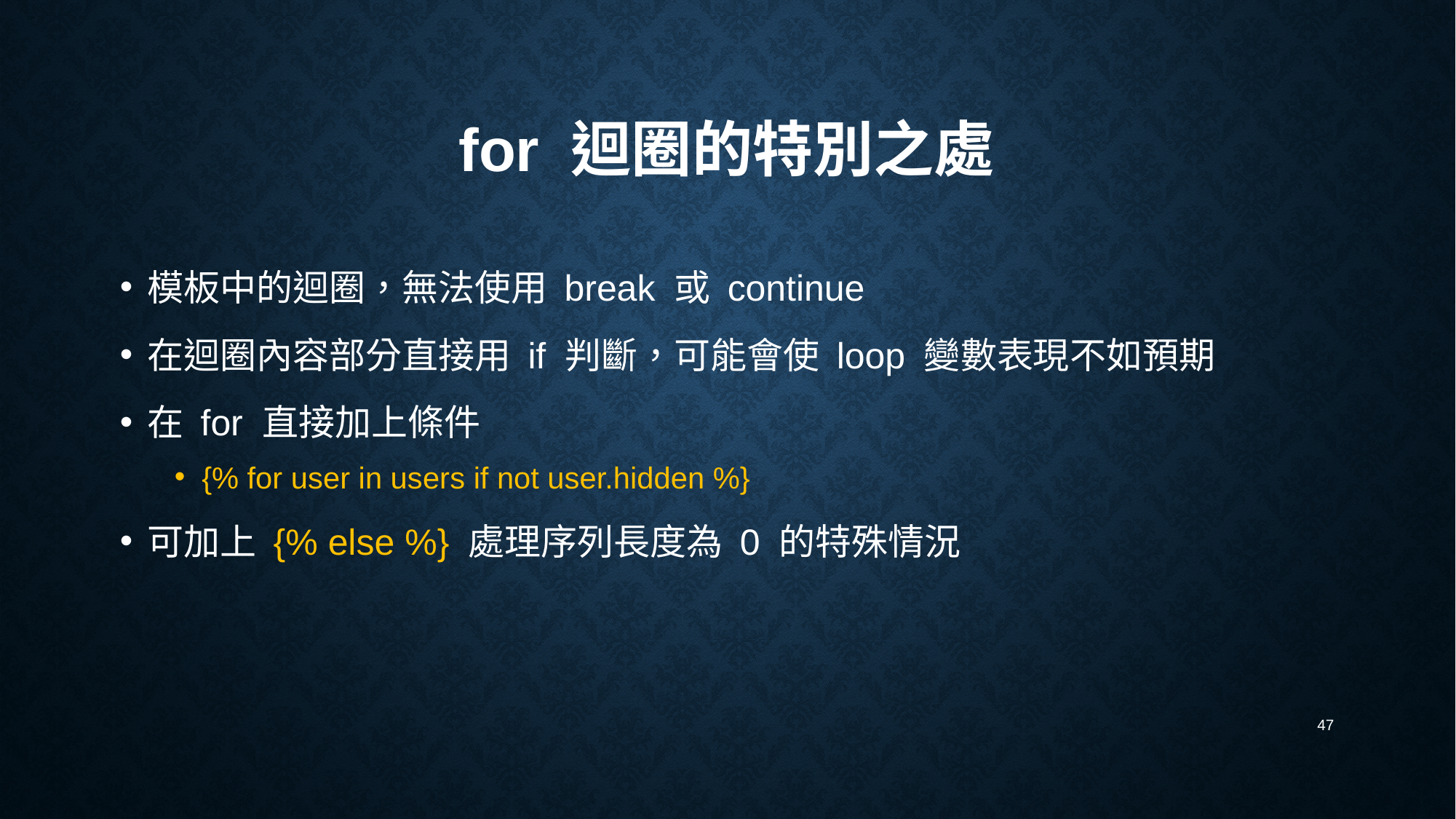

# for 迴圈的特別之處
模板中的迴圈，無法使用 break 或 continue
在迴圈內容部分直接用 if 判斷，可能會使 loop 變數表現不如預期
在 for 直接加上條件
{% for user in users if not user.hidden %}
可加上 {% else %} 處理序列長度為 0 的特殊情況
47